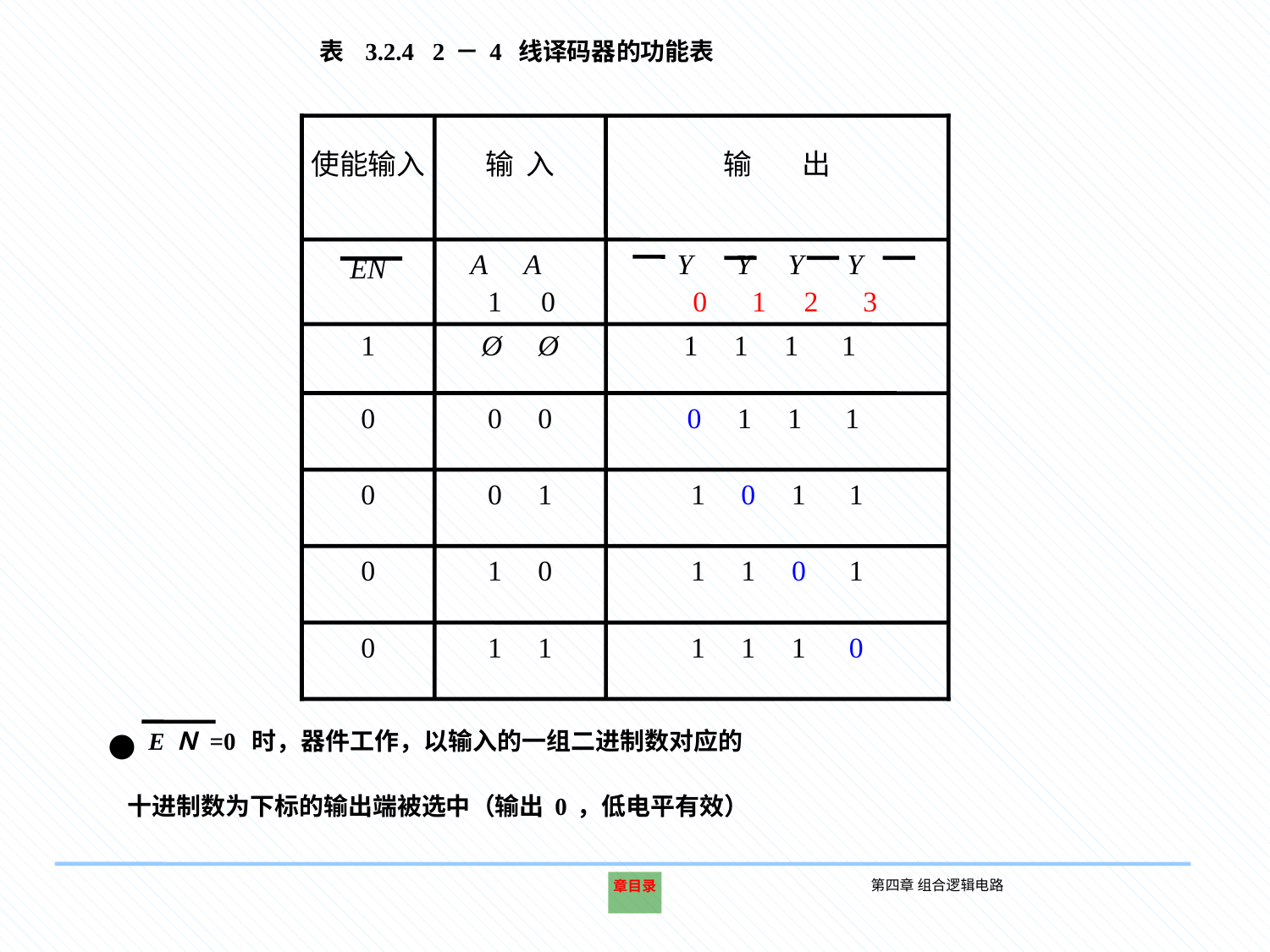

表  3.2.4   2－4 线译码器的功能表
使能输入

输  入

输        出

EN

A1   A0
Y0    Y1   Y2    Y3

1

Ø     Ø
1     1     1      1
0

0     0
0     1     1      1
0

0     1
1     0     1      1
0

1     0
1     1     0      1
0

1     1
1     1     1      0

EＮ=0 时，器件工作，以输入的一组二进制数对应的
  十进制数为下标的输出端被选中（输出0，低电平有效）

14
第四章 组合逻辑电路